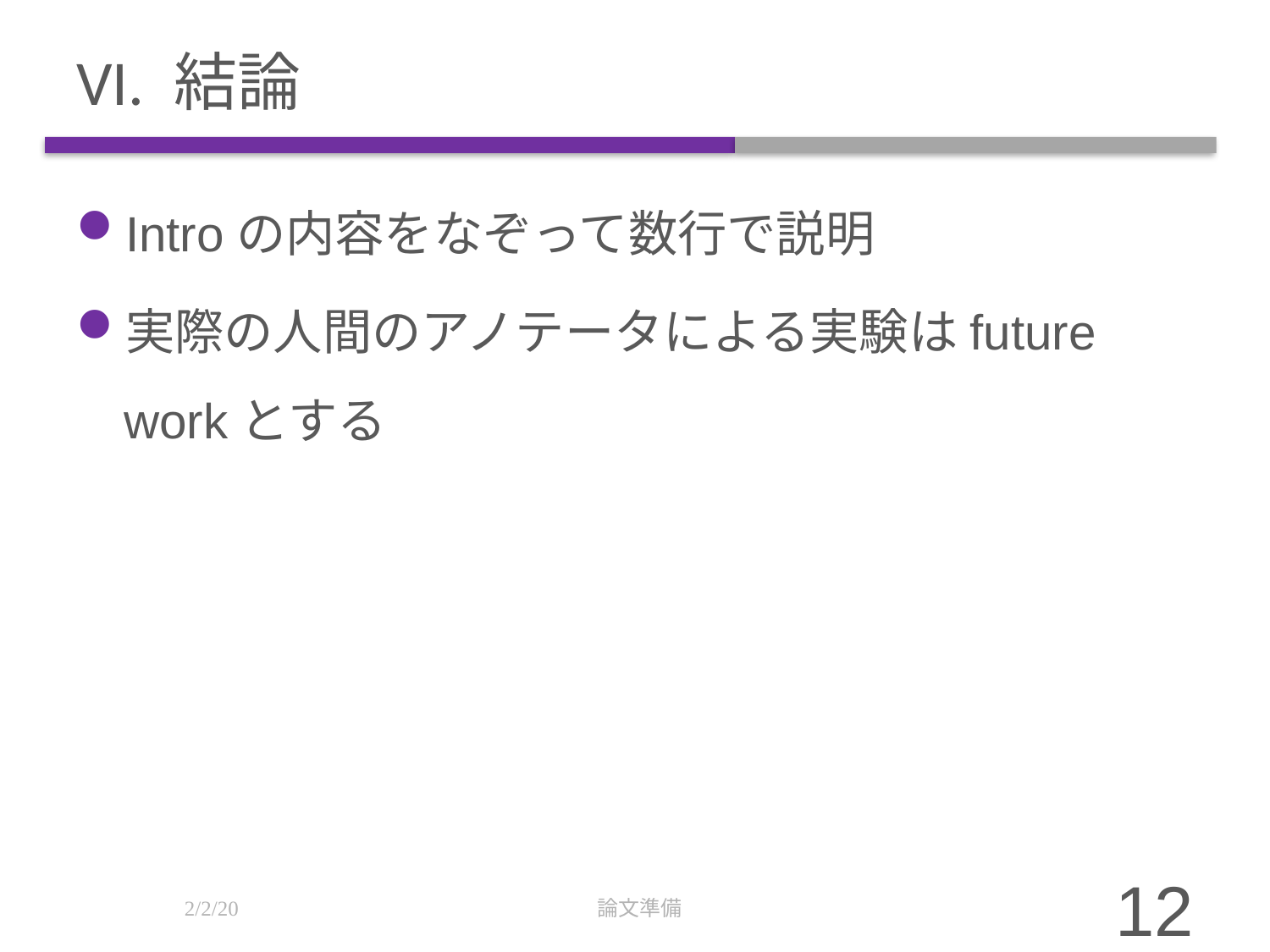

# VI. 結論
Introの内容をなぞって数行で説明
実際の人間のアノテータによる実験はfuture workとする
2/2/20
論文準備